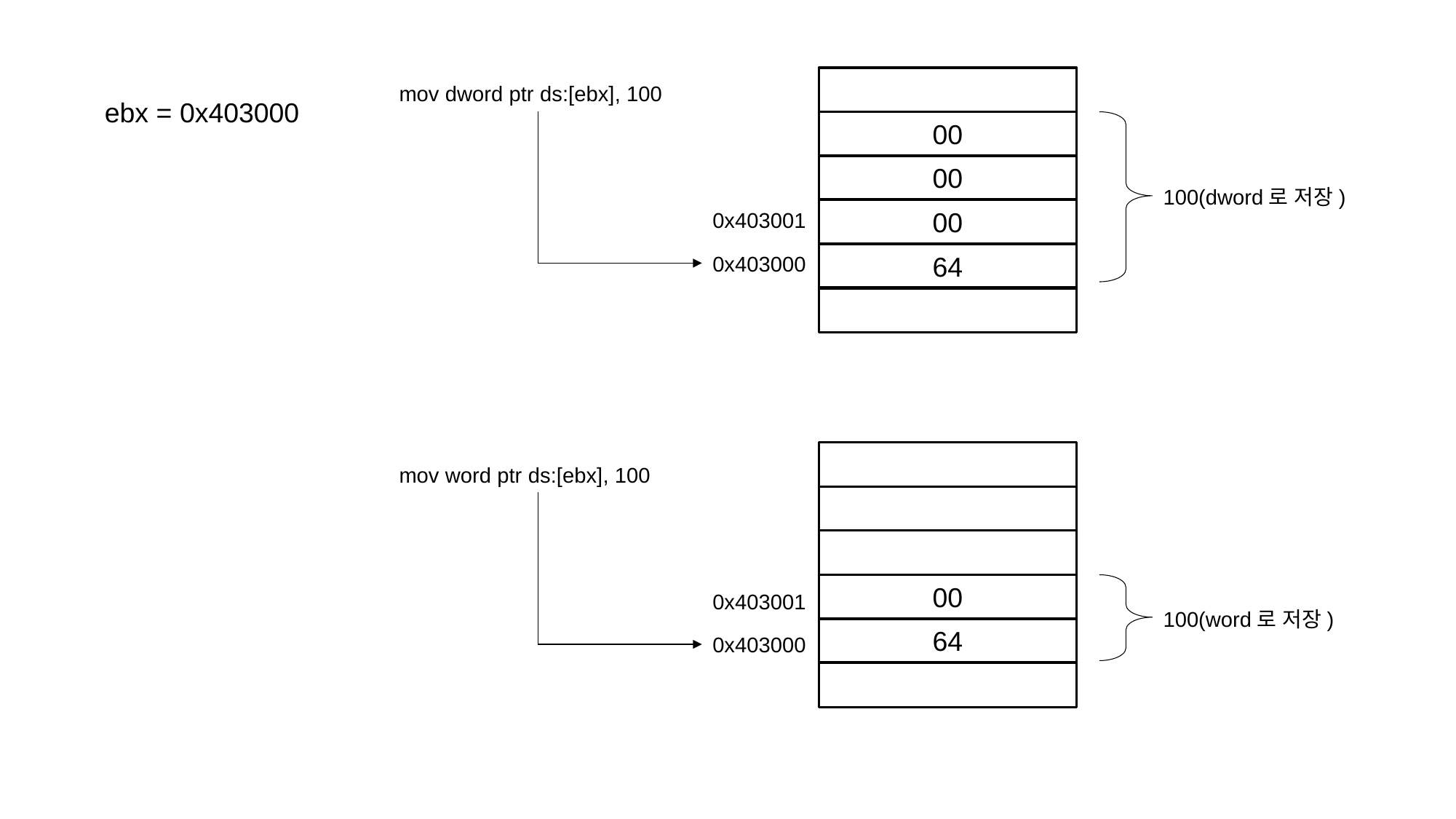

mov dword ptr ds:[ebx], 100
ebx = 0x403000

00
00
100(dword로 저장)
00
0x403001
64
0x403000

mov word ptr ds:[ebx], 100

00

0x403001
100(word로 저장)
64
0x403000